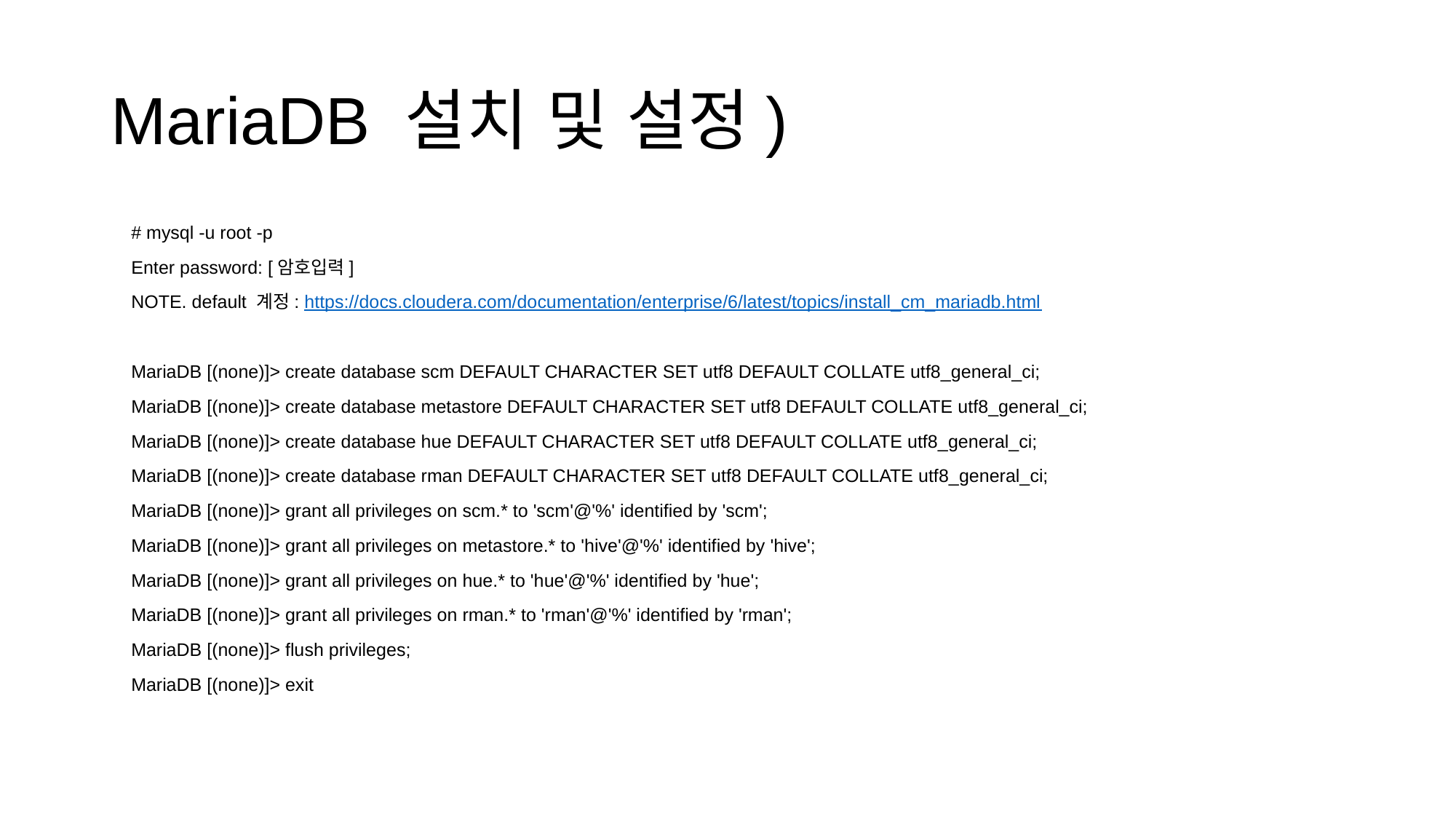

# MariaDB 설치 및 설정)
    # mysql -u root -p
    Enter password: [암호입력]
    NOTE. default 계정: https://docs.cloudera.com/documentation/enterprise/6/latest/topics/install_cm_mariadb.html

    MariaDB [(none)]> create database scm DEFAULT CHARACTER SET utf8 DEFAULT COLLATE utf8_general_ci;
    MariaDB [(none)]> create database metastore DEFAULT CHARACTER SET utf8 DEFAULT COLLATE utf8_general_ci;
    MariaDB [(none)]> create database hue DEFAULT CHARACTER SET utf8 DEFAULT COLLATE utf8_general_ci;
    MariaDB [(none)]> create database rman DEFAULT CHARACTER SET utf8 DEFAULT COLLATE utf8_general_ci;
    MariaDB [(none)]> grant all privileges on scm.* to 'scm'@'%' identified by 'scm';
    MariaDB [(none)]> grant all privileges on metastore.* to 'hive'@'%' identified by 'hive';
    MariaDB [(none)]> grant all privileges on hue.* to 'hue'@'%' identified by 'hue';
    MariaDB [(none)]> grant all privileges on rman.* to 'rman'@'%' identified by 'rman';
    MariaDB [(none)]> flush privileges;
    MariaDB [(none)]> exit